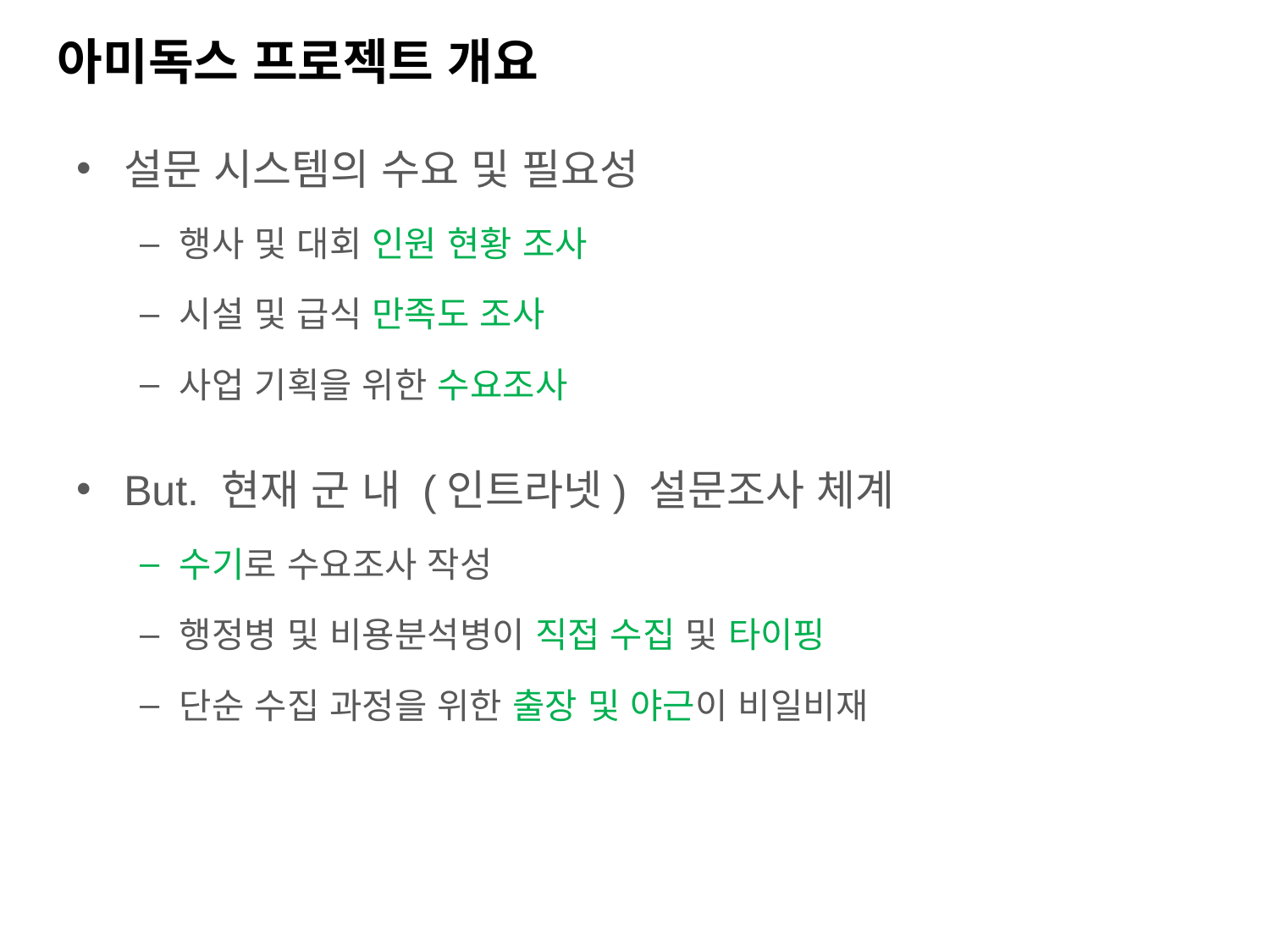

아미독스 프로젝트 개요
설문 시스템의 수요 및 필요성
행사 및 대회 인원 현황 조사
시설 및 급식 만족도 조사
사업 기획을 위한 수요조사

But. 현재 군 내 (인트라넷) 설문조사 체계
수기로 수요조사 작성
행정병 및 비용분석병이 직접 수집 및 타이핑
단순 수집 과정을 위한 출장 및 야근이 비일비재